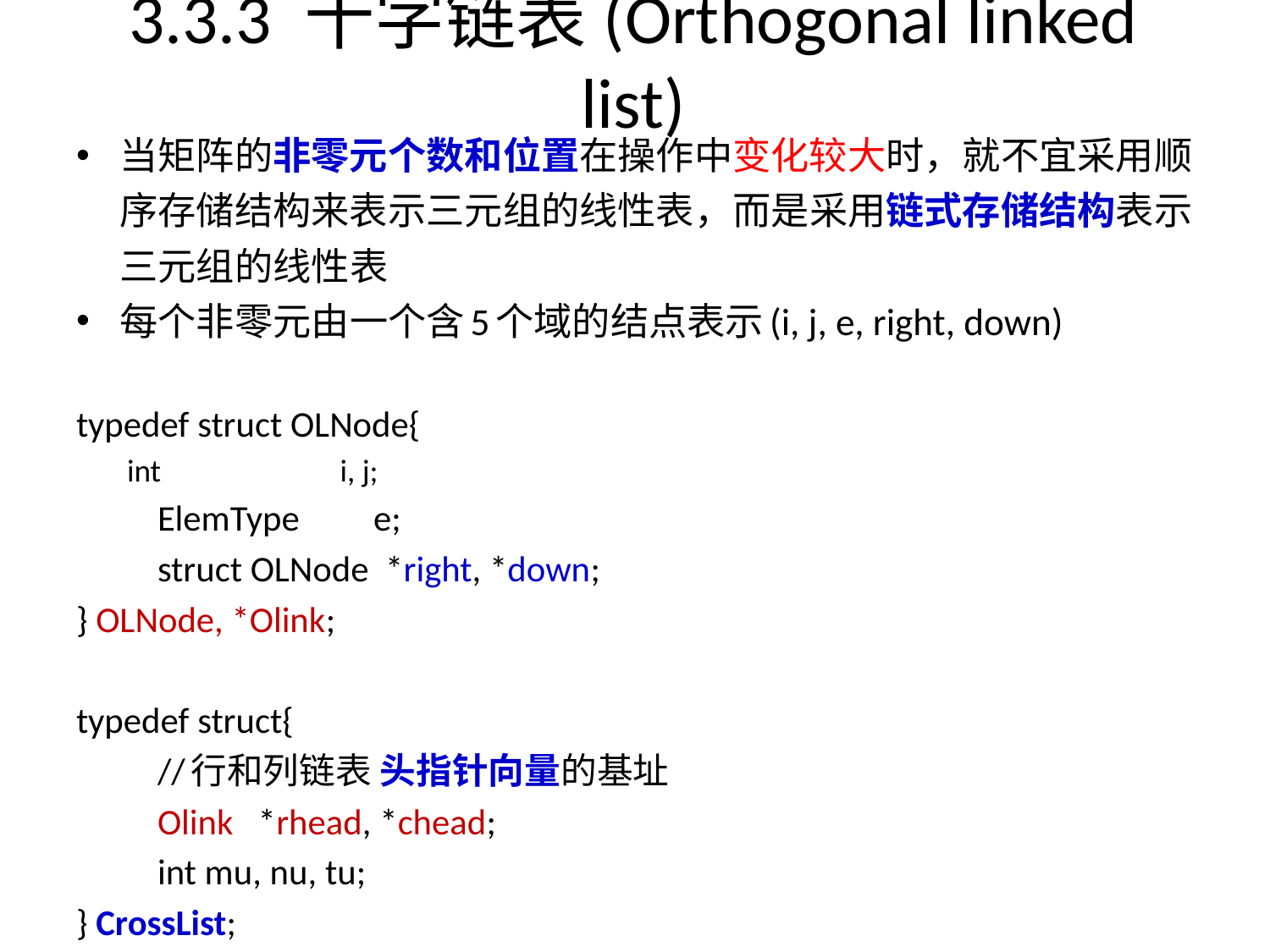

# 3.3.3 十字链表(Orthogonal linked list)
当矩阵的非零元个数和位置在操作中变化较大时，就不宜采用顺序存储结构来表示三元组的线性表，而是采用链式存储结构表示三元组的线性表
每个非零元由一个含5个域的结点表示(i, j, e, right, down)

typedef struct OLNode{
	int                         i, j;
	ElemType         e;
      	struct OLNode  *right, *down;
} OLNode, *Olink;

typedef struct{
	//行和列链表 头指针向量的基址
	Olink   *rhead, *chead;
	int mu, nu, tu;
} CrossList;